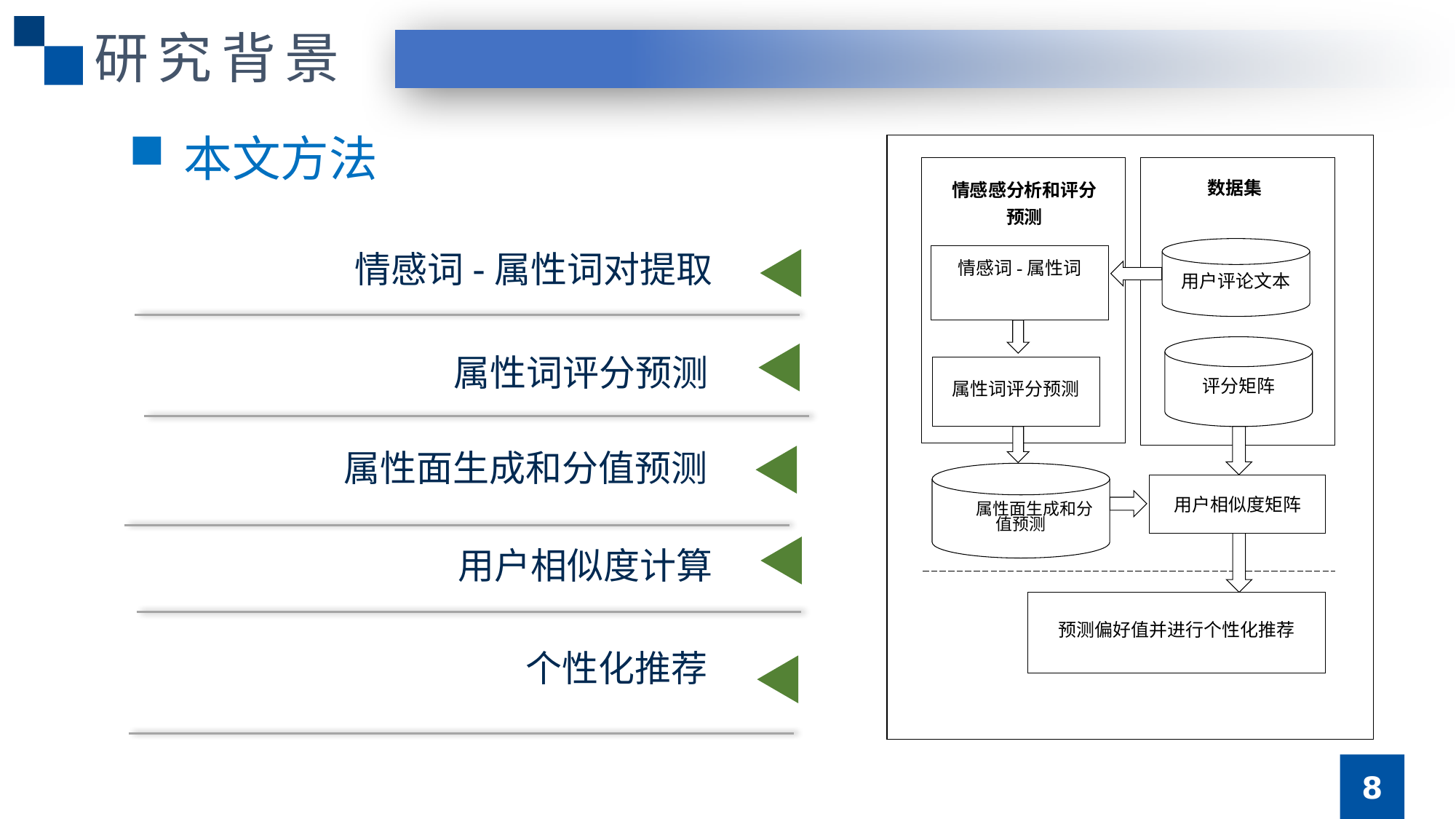

研究背景

本文方法

情感感分析和评分

预测
数据集
用户评论文本
情感词-属性词

评分矩阵
属性词评分预测

属性面生成和分值预测
用户相似度矩阵

预测偏好值并进行个性化推荐
04
PART TWO
PART THREE
情感词-属性词对提取

属性词评分预测

属性面生成和分值预测

用户相似度计算

个性化推荐

8
8